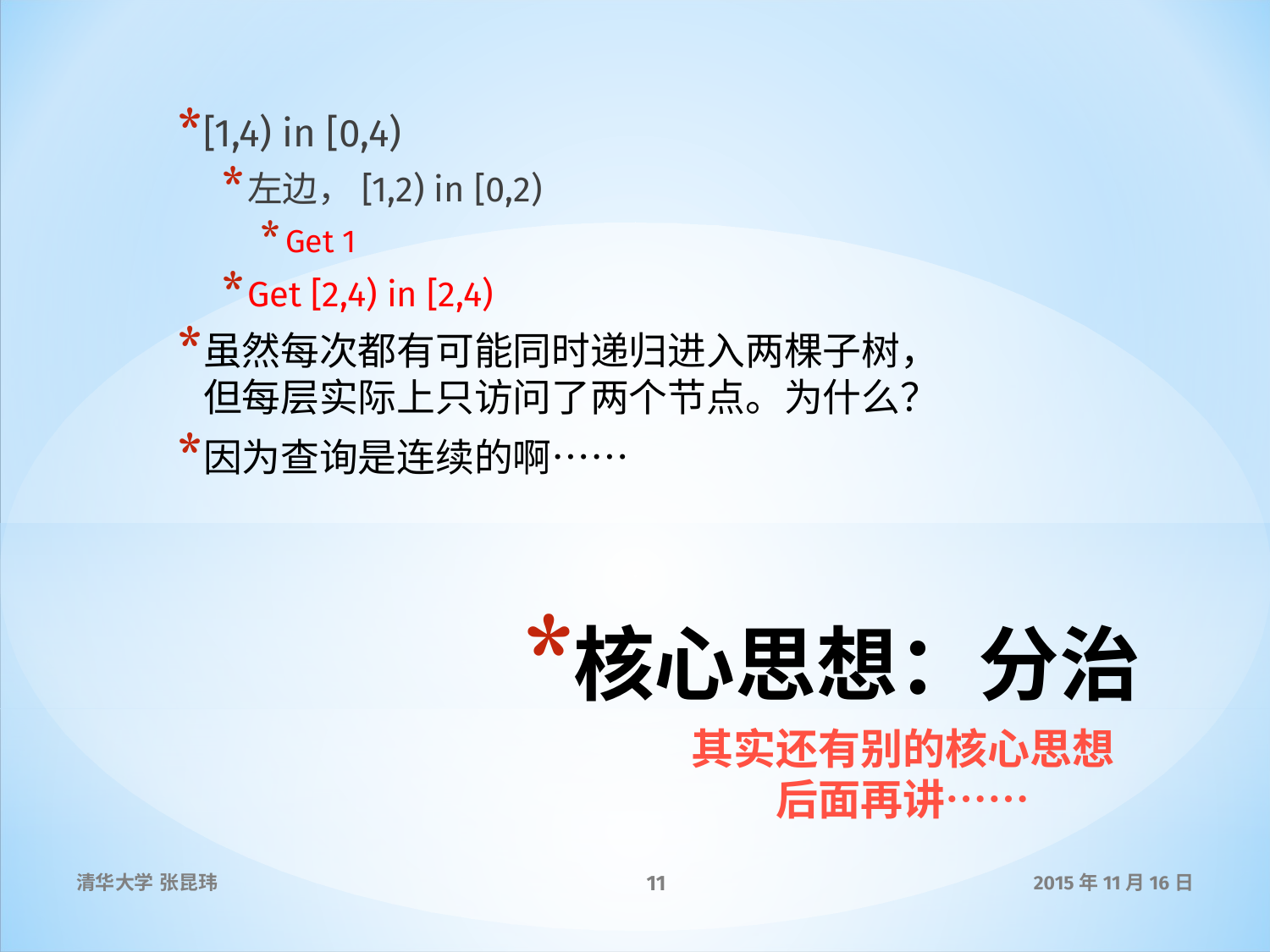

[1,4) in [0,4)
左边，[1,2) in [0,2)
Get 1
Get [2,4) in [2,4)
虽然每次都有可能同时递归进入两棵子树，
但每层实际上只访问了两个节点。为什么？
因为查询是连续的啊……
# 核心思想：分治
其实还有别的核心思想
后面再讲……
清华大学 张昆玮
11
2015年11月16日